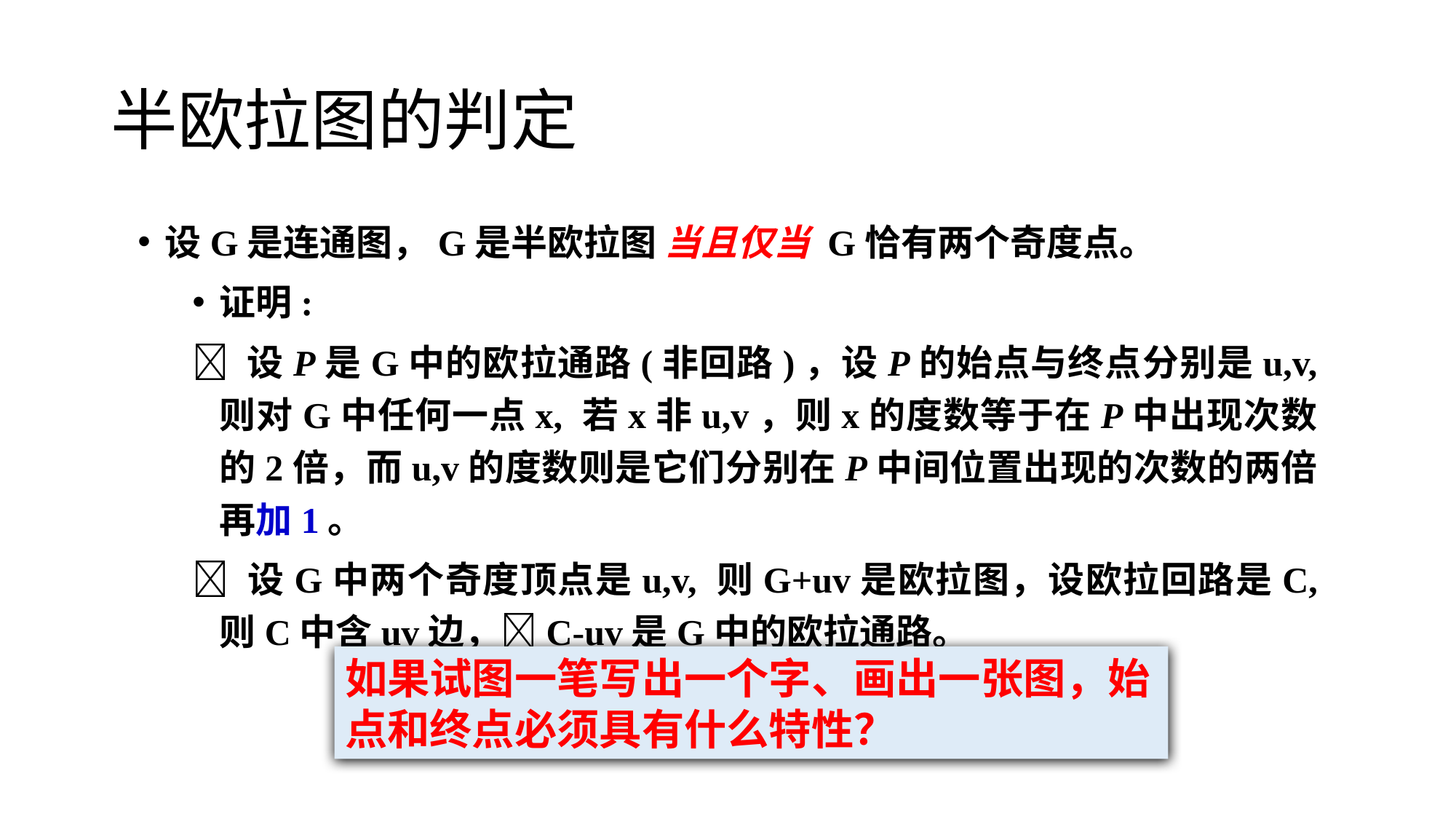

# 半欧拉图的判定
设G是连通图，G是半欧拉图 当且仅当 G恰有两个奇度点。
证明:
⇒ 设P是G中的欧拉通路(非回路)，设P的始点与终点分别是u,v, 则对G中任何一点x, 若x非u,v，则x的度数等于在P中出现次数的2倍，而u,v的度数则是它们分别在P中间位置出现的次数的两倍再加1。
⇐ 设G中两个奇度顶点是u,v, 则G+uv是欧拉图，设欧拉回路是C, 则C中含uv边，∴C-uv是G中的欧拉通路。
如果试图一笔写出一个字、画出一张图，始点和终点必须具有什么特性？